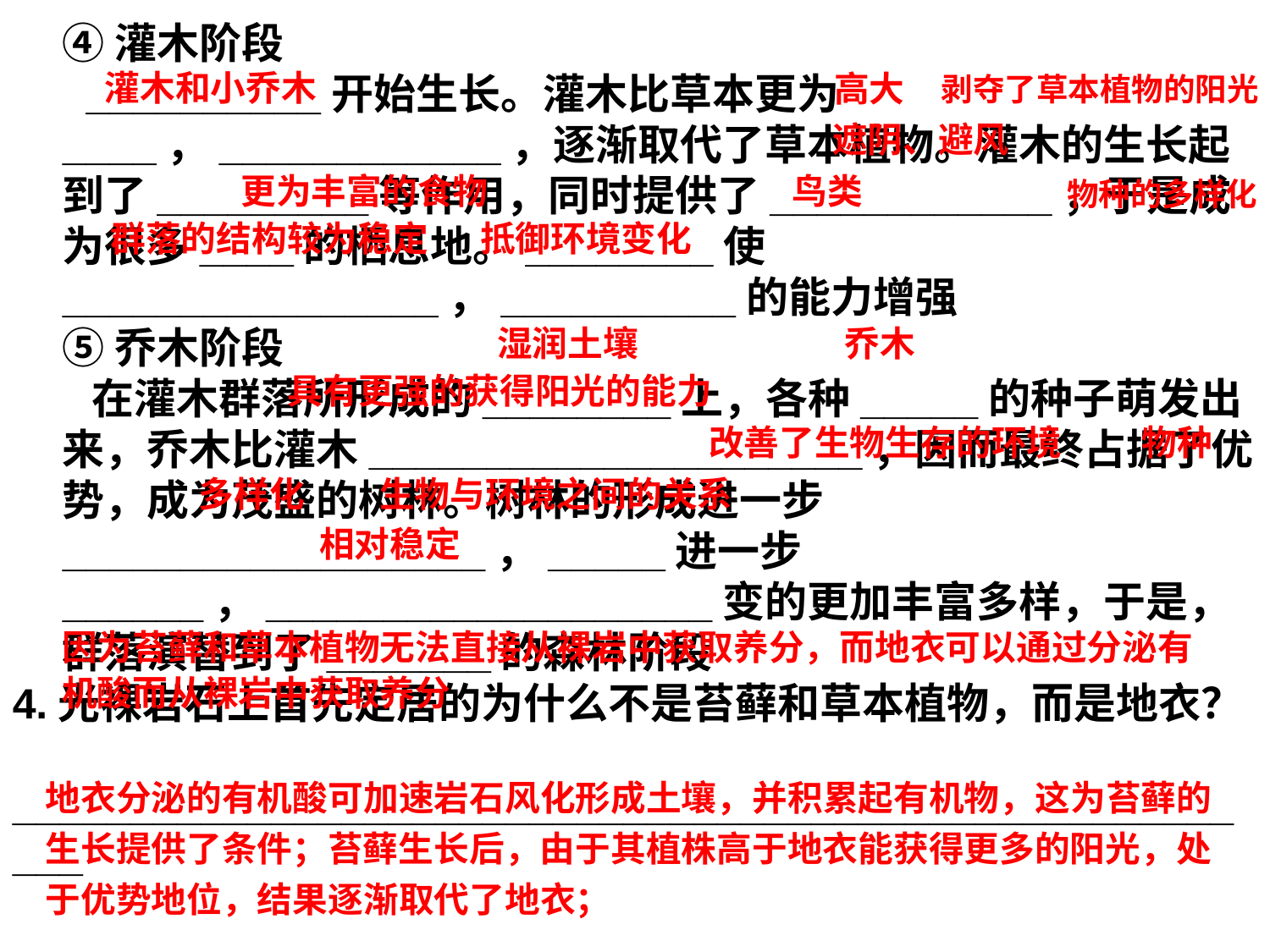

④灌木阶段
  __________开始生长。灌木比草本更为____，____________，逐渐取代了草本植物。灌木的生长起到了_________等作用，同时提供了____________，于是成为很多____的栖息地。________使________________，__________的能力增强
⑤乔木阶段
  在灌木群落所形成的________上，各种_____的种子萌发出来，乔木比灌木_____________________，因而最终占据了优势，成为茂盛的树林。树林的形成进一步__________________，_____进一步______，___________________变的更加丰富多样，于是，群落演替到了_______的森林阶段
4.光裸岩石上首先定居的为什么不是苔藓和草本植物，而是地衣？
  _______________________________________________________
  _______________________________________________________
5.地衣阶段为苔藓的生长提供了怎样的基础？地衣被苔藓取代了吗？
  _______________________________________________________
  _______________________________________________________
  _______________________________________________________
灌木和小乔木
高大
剥夺了草本植物的阳光
遮阴、避风
更为丰富的食物
鸟类
物种的多样化
群落的结构较为稳定
抵御环境变化
湿润土壤
乔木
具有更强的获得阳光的能力
物种
改善了生物生存的环境
生物与环境之间的关系
多样化
相对稳定
因为苔藓和草本植物无法直接从裸岩中获取养分，而地衣可以通过分泌有机酸而从裸岩中获取养分
地衣分泌的有机酸可加速岩石风化形成土壤，并积累起有机物，这为苔藓的生长提供了条件；苔藓生长后，由于其植株高于地衣能获得更多的阳光，处于优势地位，结果逐渐取代了地衣；